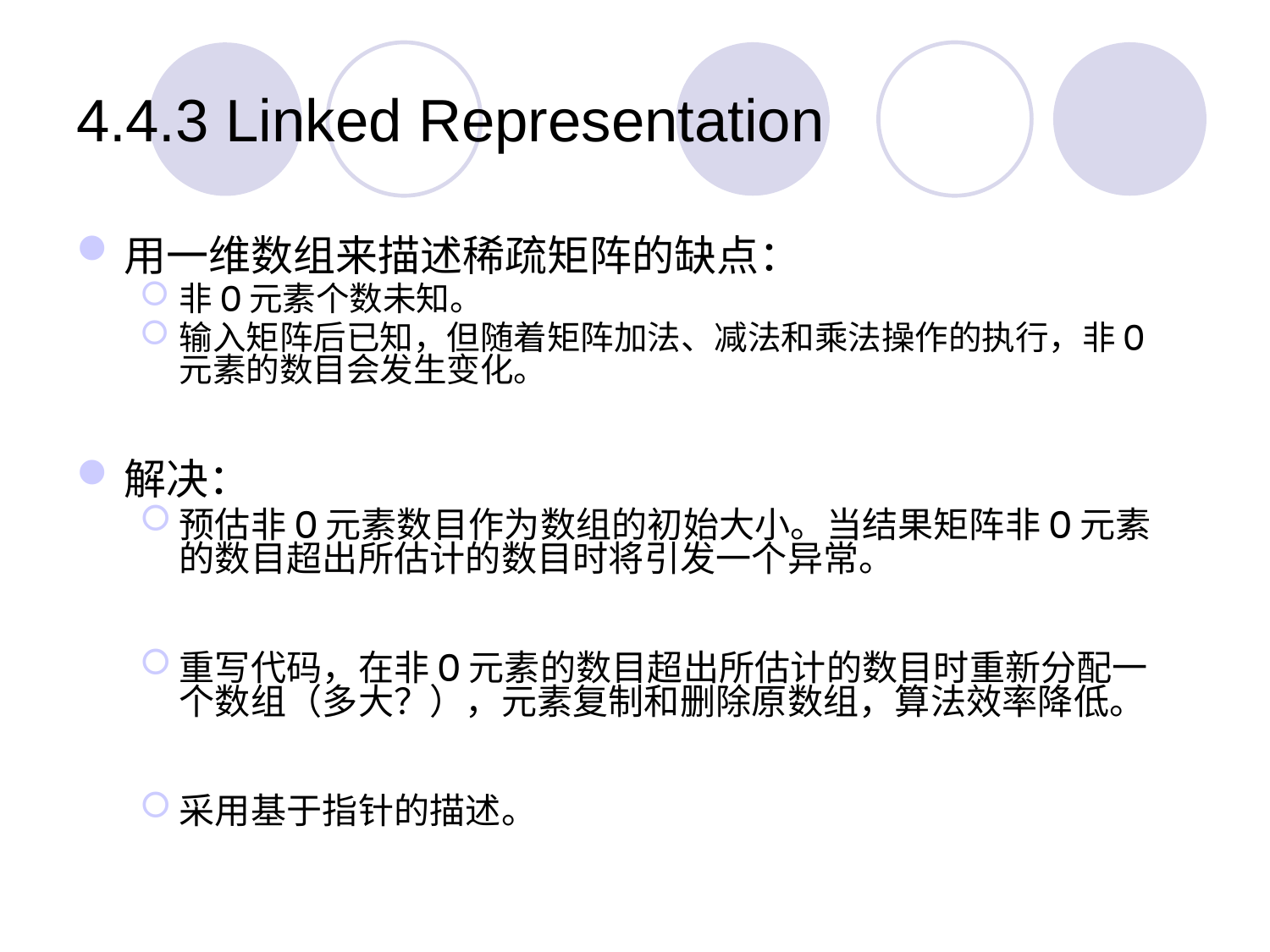

# 4.4.3 Linked Representation
用一维数组来描述稀疏矩阵的缺点：
非0元素个数未知。
输入矩阵后已知，但随着矩阵加法、减法和乘法操作的执行，非0元素的数目会发生变化。

解决：
预估非0元素数目作为数组的初始大小。当结果矩阵非0元素的数目超出所估计的数目时将引发一个异常。

重写代码，在非0元素的数目超出所估计的数目时重新分配一个数组（多大？），元素复制和删除原数组，算法效率降低。

采用基于指针的描述。

47